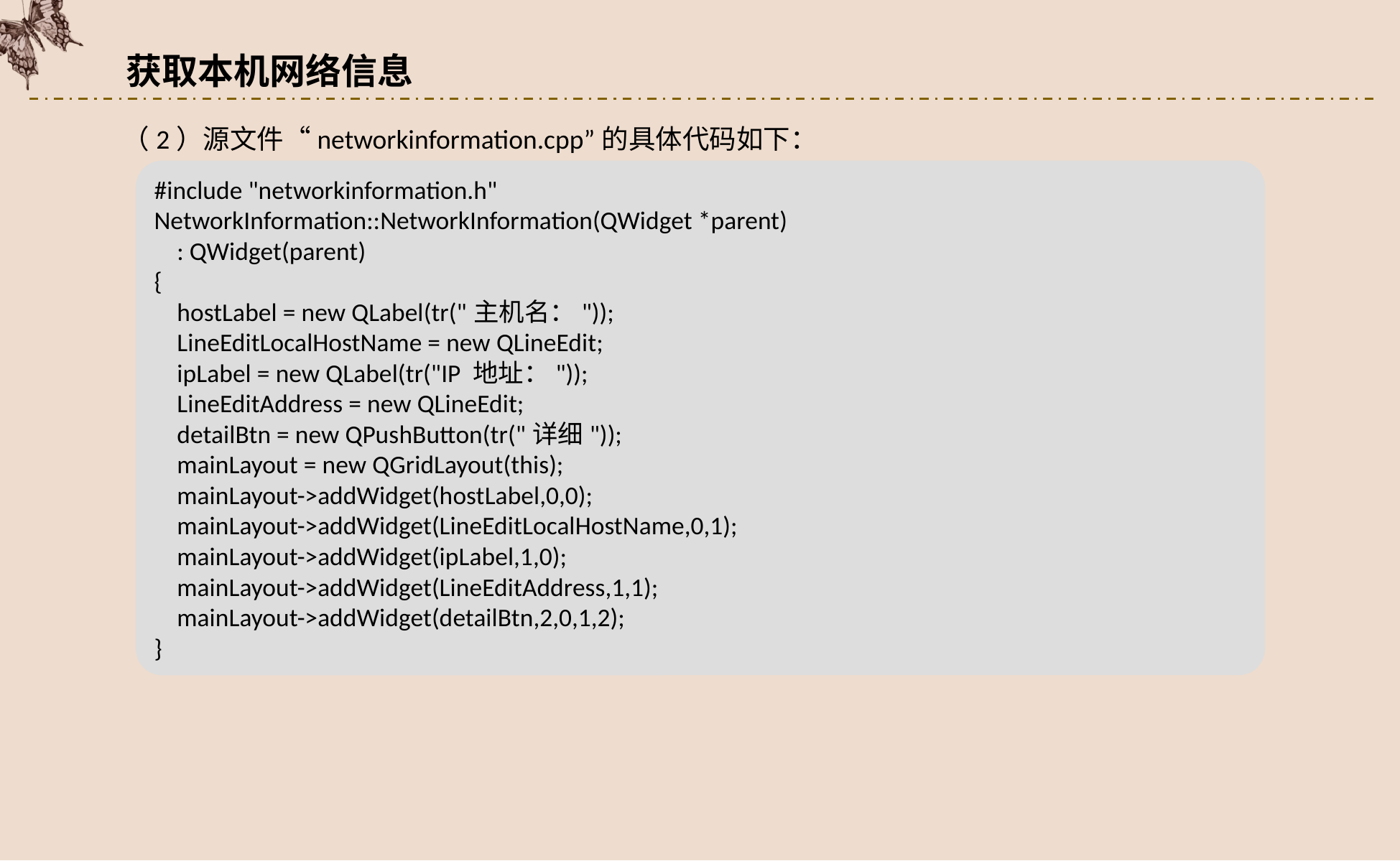

获取本机网络信息
（2）源文件“networkinformation.cpp”的具体代码如下：
#include "networkinformation.h"
NetworkInformation::NetworkInformation(QWidget *parent)
    : QWidget(parent)
{
    hostLabel = new QLabel(tr("主机名："));
    LineEditLocalHostName = new QLineEdit;
    ipLabel = new QLabel(tr("IP 地址："));
    LineEditAddress = new QLineEdit;
    detailBtn = new QPushButton(tr("详细"));
    mainLayout = new QGridLayout(this);
    mainLayout->addWidget(hostLabel,0,0);
    mainLayout->addWidget(LineEditLocalHostName,0,1);
    mainLayout->addWidget(ipLabel,1,0);
    mainLayout->addWidget(LineEditAddress,1,1);
    mainLayout->addWidget(detailBtn,2,0,1,2);
}